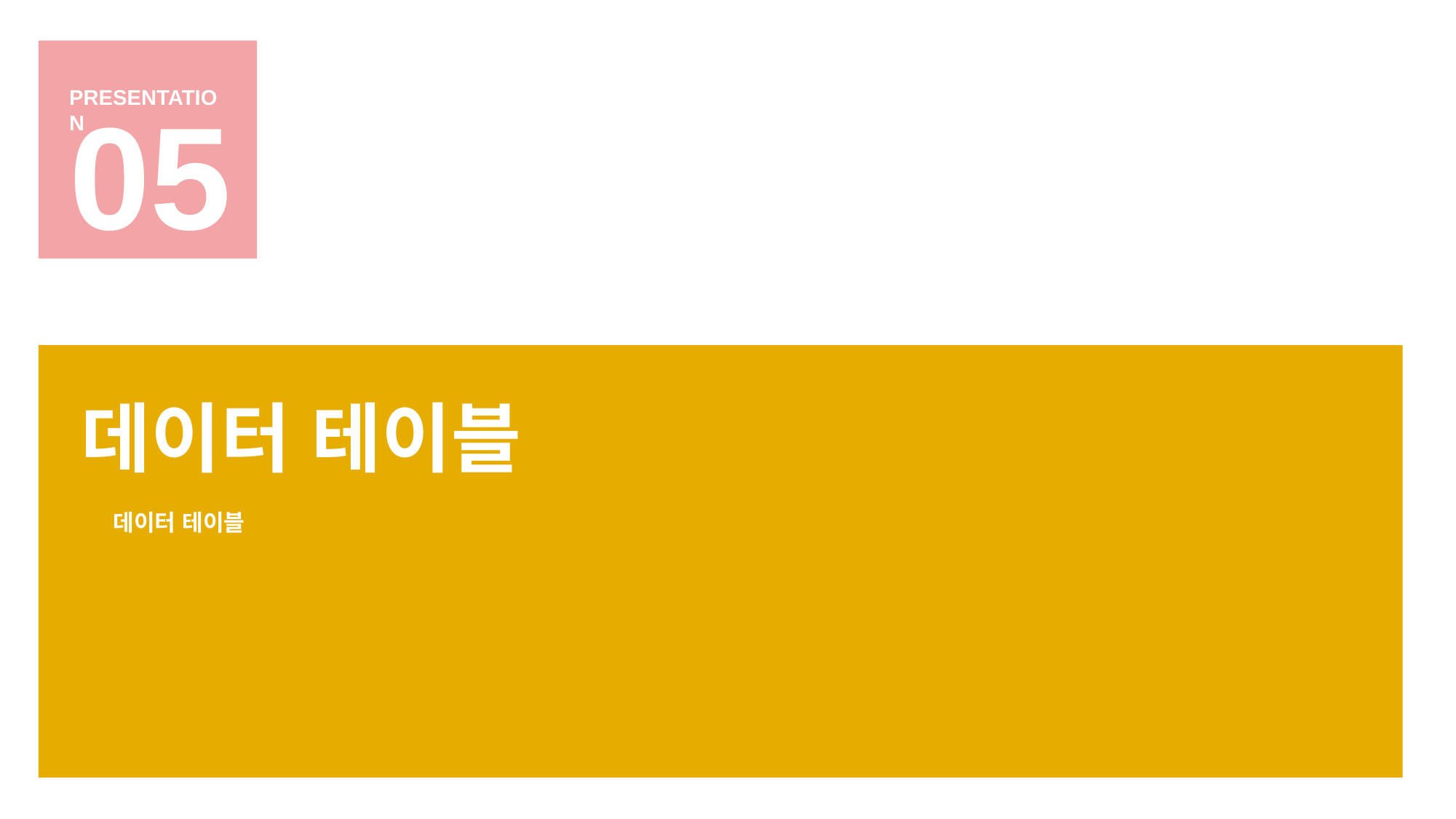

PRESENTATION
05

# 데이터 테이블
데이터 테이블